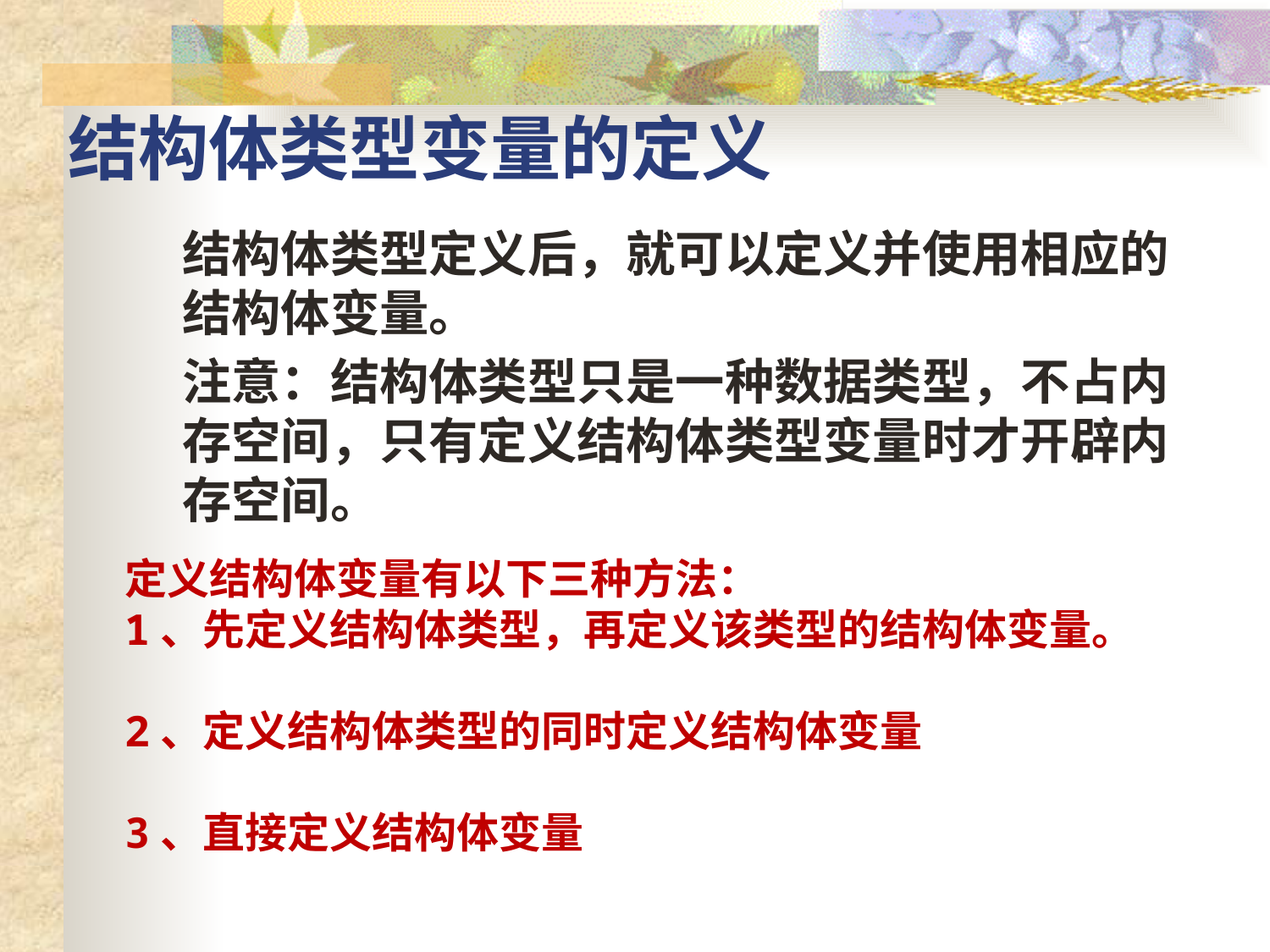

# 结构体类型变量的定义
结构体类型定义后，就可以定义并使用相应的结构体变量。
注意：结构体类型只是一种数据类型，不占内存空间，只有定义结构体类型变量时才开辟内存空间。

定义结构体变量有以下三种方法：
1、先定义结构体类型，再定义该类型的结构体变量。

2、定义结构体类型的同时定义结构体变量

3、直接定义结构体变量